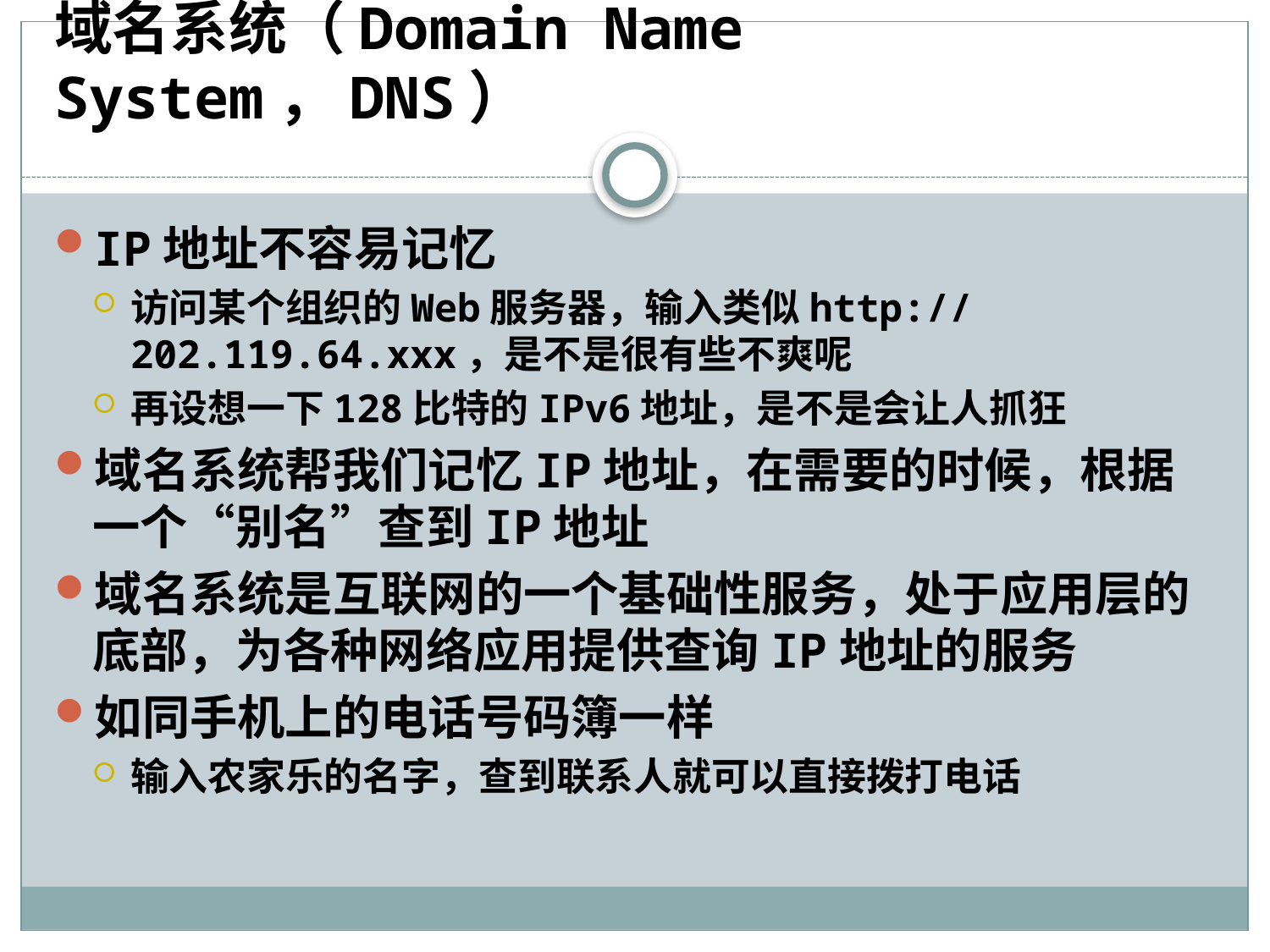

# 域名系统（Domain Name System，DNS）
IP地址不容易记忆
访问某个组织的Web服务器，输入类似http://202.119.64.xxx，是不是很有些不爽呢
再设想一下128比特的IPv6地址，是不是会让人抓狂
域名系统帮我们记忆IP地址，在需要的时候，根据一个“别名”查到IP地址
域名系统是互联网的一个基础性服务，处于应用层的底部，为各种网络应用提供查询IP地址的服务
如同手机上的电话号码簿一样
输入农家乐的名字，查到联系人就可以直接拨打电话